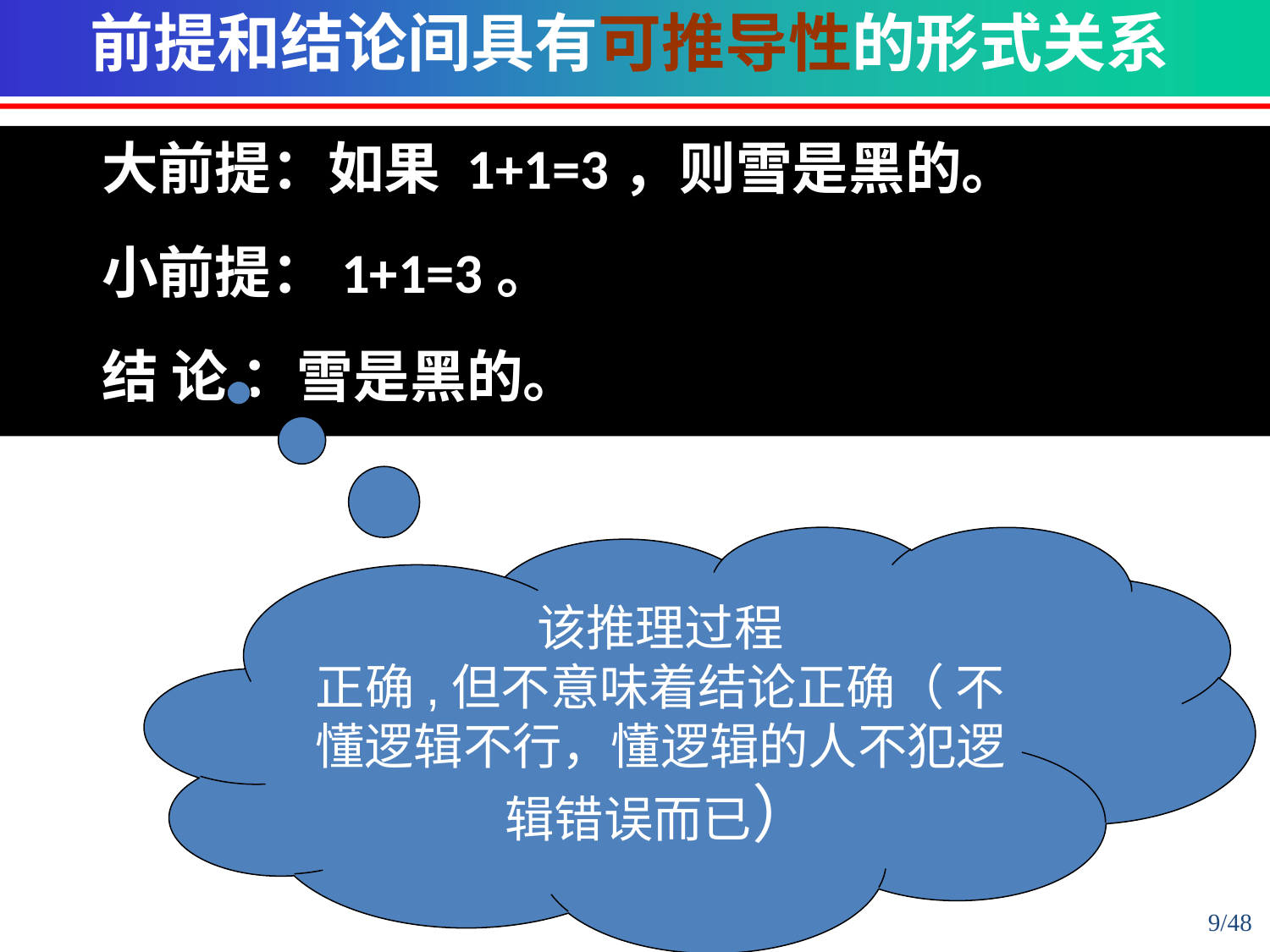

前提和结论间具有可推导性的形式关系
 大前提：如果 1+1=3，则雪是黑的。
 小前提：1+1=3。
 结 论 ：雪是黑的。
该推理过程
正确,但不意味着结论正确（ 不懂逻辑不行，懂逻辑的人不犯逻辑错误而已）
9/48